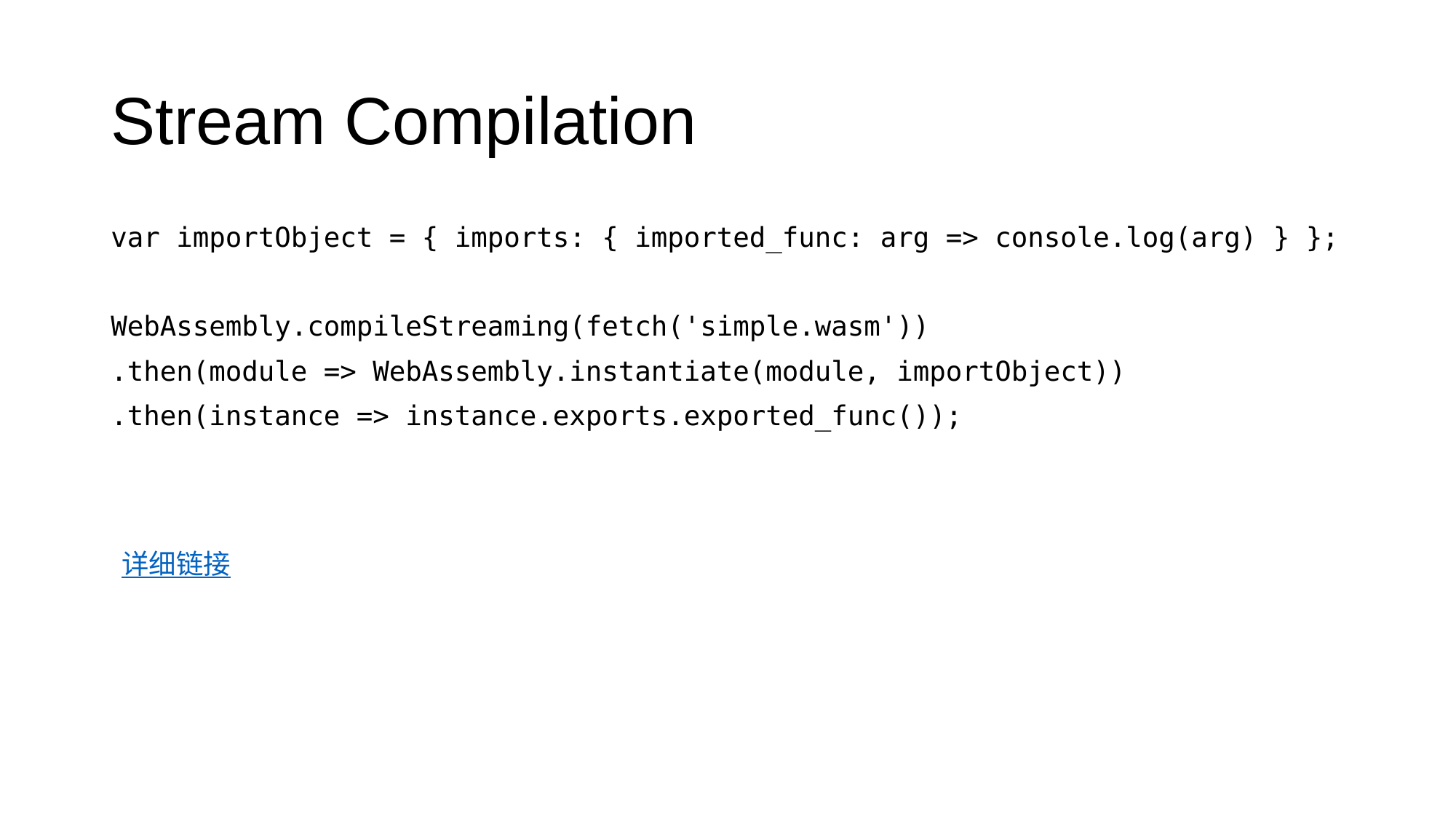

# Stream Compilation
var importObject = { imports: { imported_func: arg => console.log(arg) } };

WebAssembly.compileStreaming(fetch('simple.wasm'))
.then(module => WebAssembly.instantiate(module, importObject))
.then(instance => instance.exports.exported_func());

详细链接